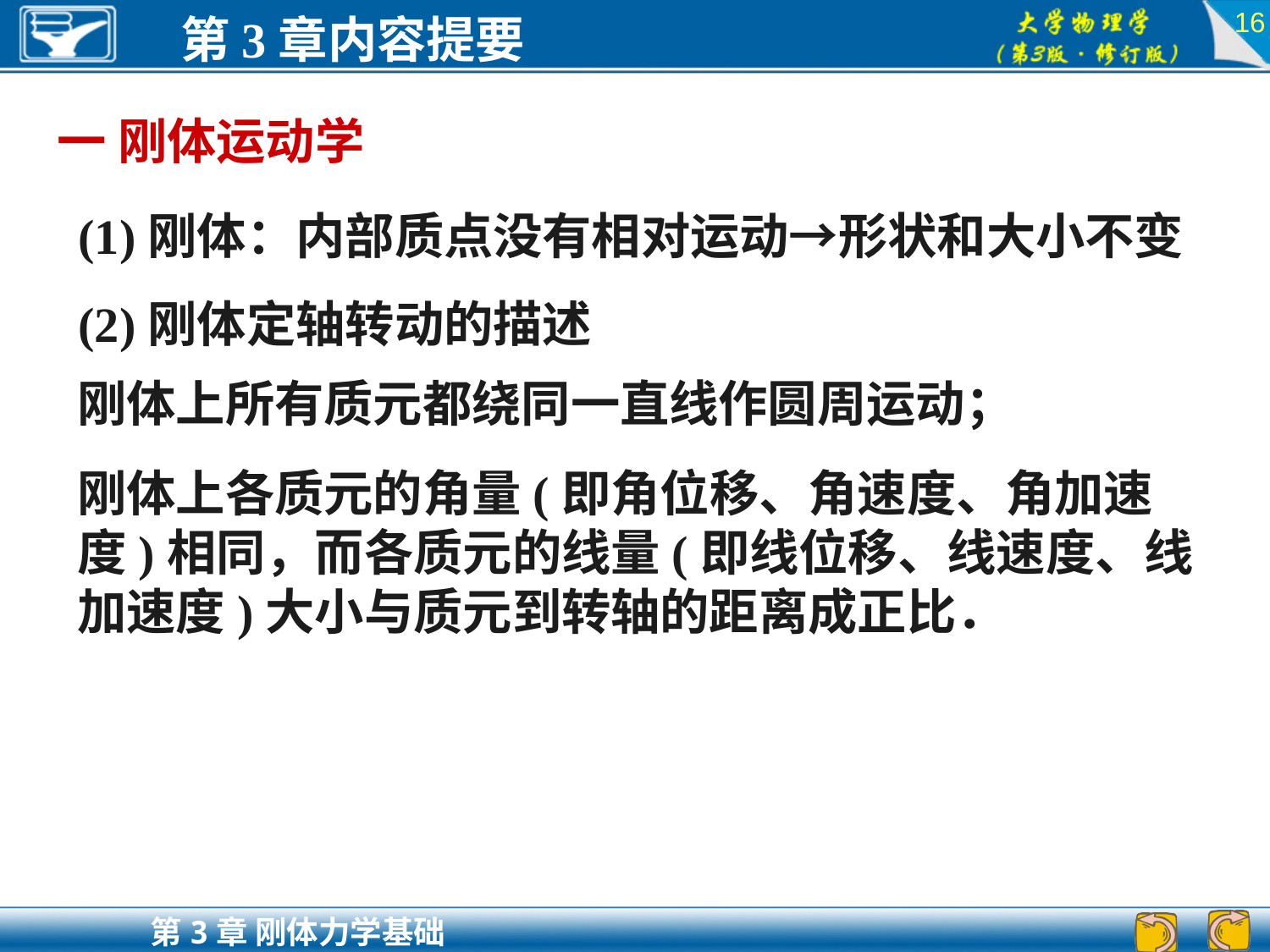

16
一 刚体运动学
(1)刚体：内部质点没有相对运动→形状和大小不变
(2)刚体定轴转动的描述
刚体上所有质元都绕同一直线作圆周运动；
刚体上各质元的角量(即角位移、角速度、角加速度)相同，而各质元的线量(即线位移、线速度、线加速度)大小与质元到转轴的距离成正比．